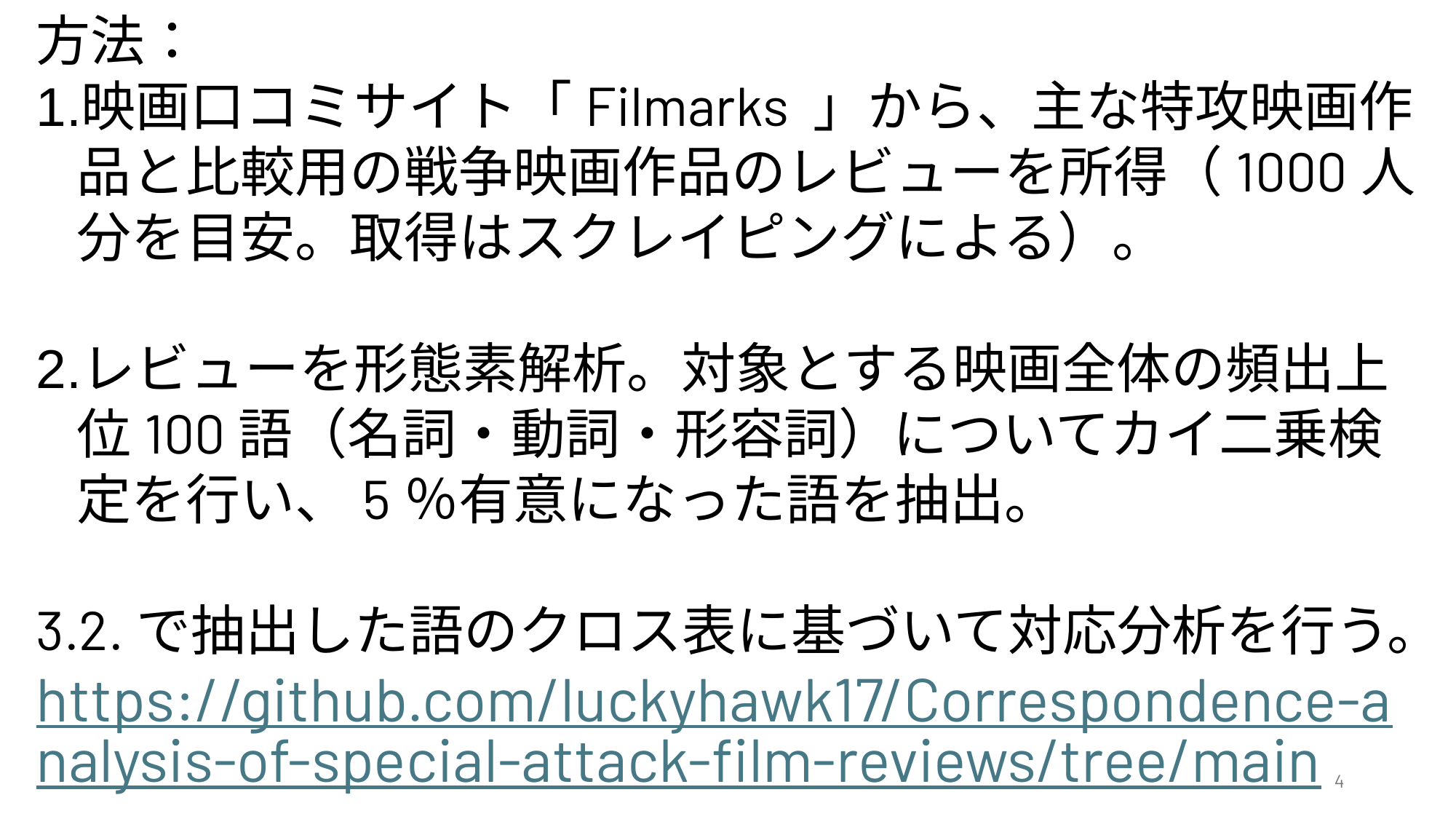

方法：
映画口コミサイト「Filmarks 」から、主な特攻映画作品と比較用の戦争映画作品のレビューを所得（1000人分を目安。取得はスクレイピングによる）。

レビューを形態素解析。対象とする映画全体の頻出上位100語（名詞・動詞・形容詞）についてカイ二乗検定を行い、5％有意になった語を抽出。

2.で抽出した語のクロス表に基づいて対応分析を行う。
https://github.com/luckyhawk17/Correspondence-analysis-of-special-attack-film-reviews/tree/main

4